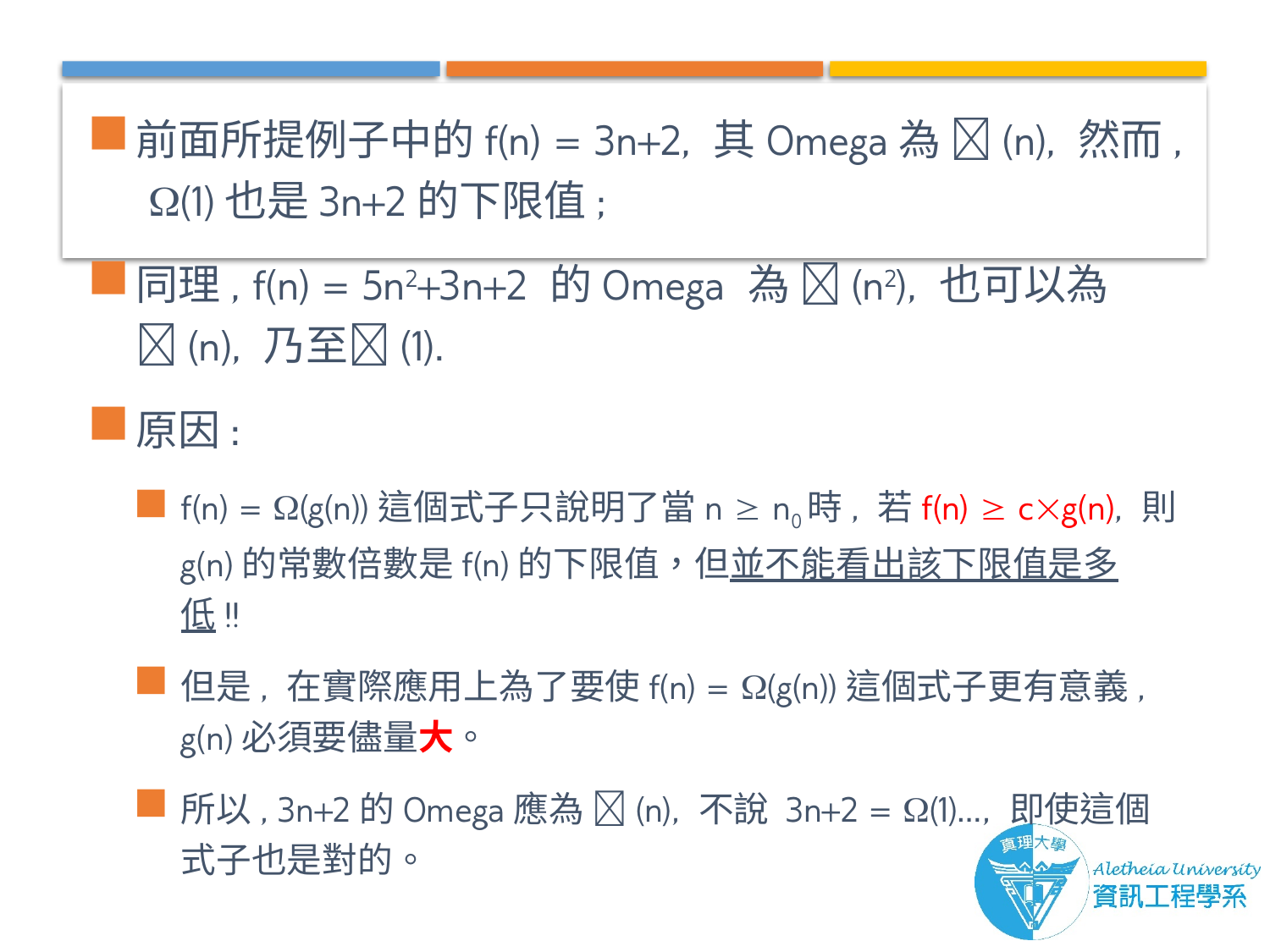

前面所提例子中的f(n) = 3n+2, 其Omega為 Ω(n), 然而, Ω(1)也是3n+2的下限值;
同理, f(n) = 5n2+3n+2 的Omega 為 Ω(n2), 也可以為Ω(n), 乃至Ω(1).
原因:
f(n) = Ω(g(n))這個式子只說明了當n ≥ n0時, 若f(n) ≥ c×g(n), 則g(n)的常數倍數是f(n)的下限值，但並不能看出該下限值是多低!!
但是, 在實際應用上為了要使f(n) = Ω(g(n))這個式子更有意義, g(n)必須要儘量大。
所以, 3n+2的Omega應為 Ω(n), 不說 3n+2 = Ω(1)…, 即使這個式子也是對的。